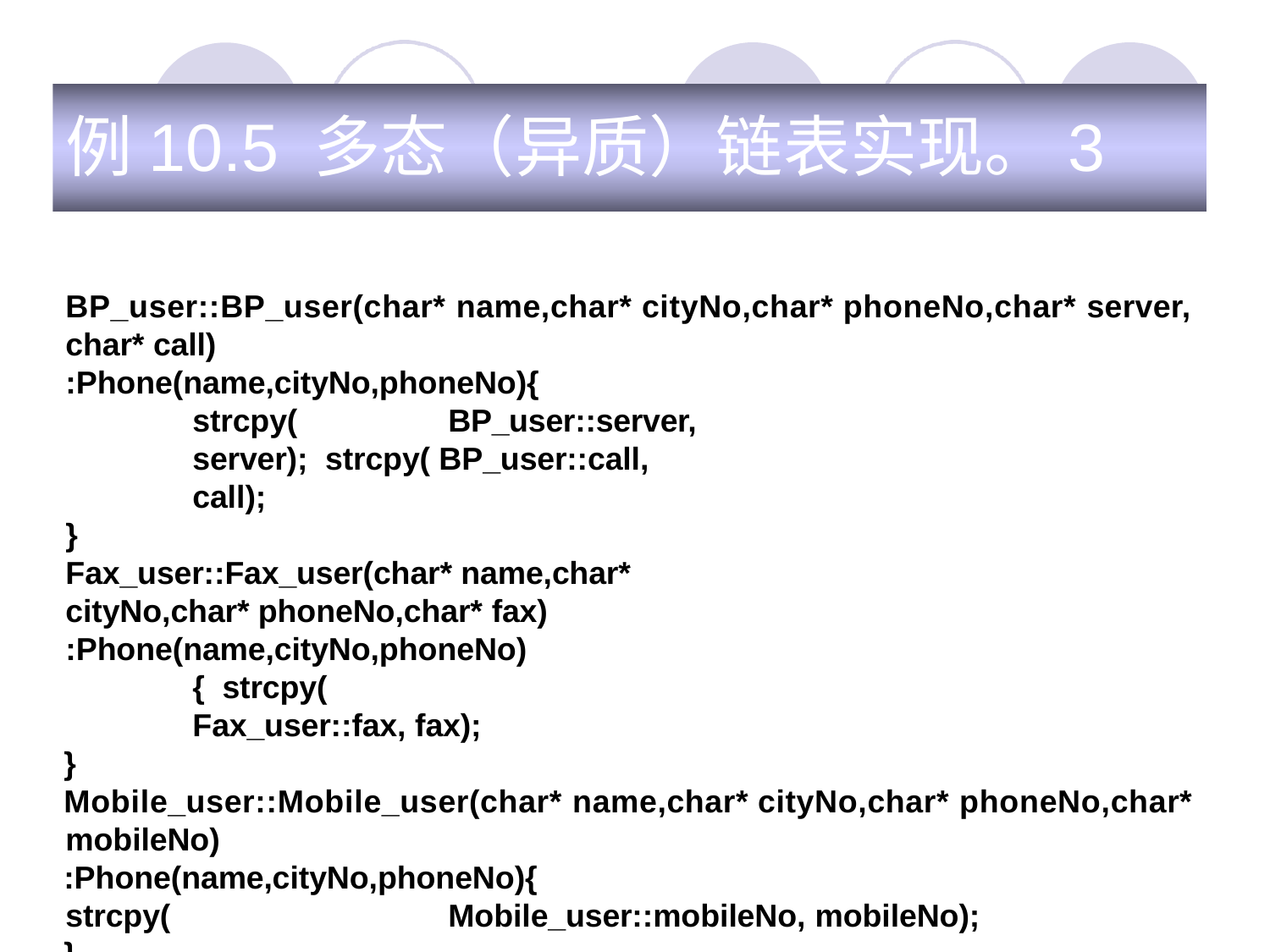

# 例10.5 多态（异质）链表实现。3
BP_user::BP_user(char* name,char* cityNo,char* phoneNo,char* server,  char* call)
:Phone(name,cityNo,phoneNo){
strcpy(	BP_user::server, server);  strcpy( BP_user::call, call);
}
Fax_user::Fax_user(char* name,char* cityNo,char* phoneNo,char* fax)
:Phone(name,cityNo,phoneNo){  strcpy(	Fax_user::fax, fax);
}
Mobile_user::Mobile_user(char* name,char* cityNo,char* phoneNo,char*  mobileNo)
:Phone(name,cityNo,phoneNo){
strcpy(	Mobile_user::mobileNo, mobileNo);
}